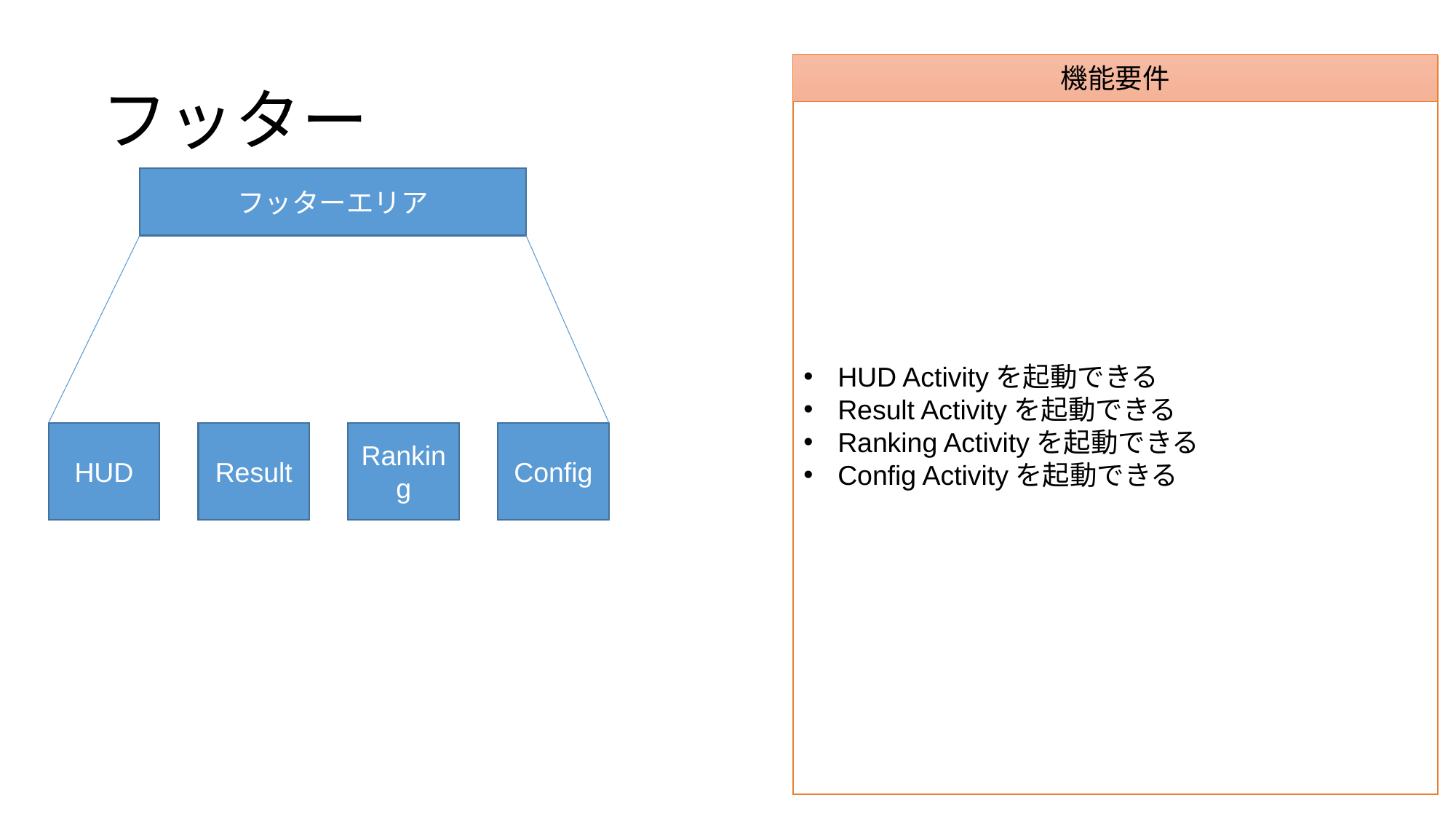

# フッター
機能要件
HUD Activityを起動できる
Result Activityを起動できる
Ranking Activityを起動できる
Config Activityを起動できる
フッターエリア
Config
HUD
Result
Ranking